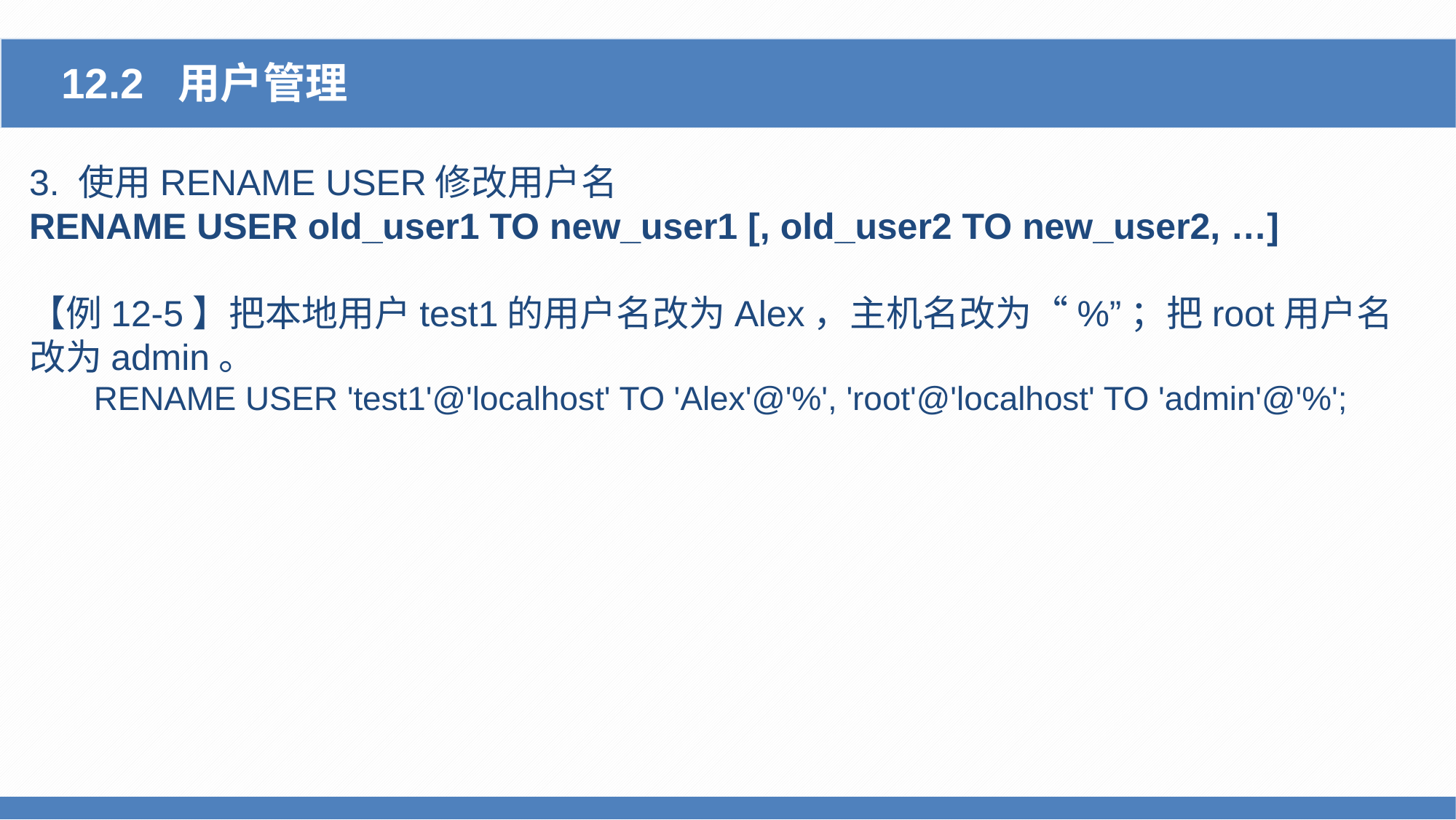

12.2  用户管理
3. 使用RENAME USER修改用户名
RENAME USER old_user1 TO new_user1 [, old_user2 TO new_user2, …]

【例12-5】把本地用户test1的用户名改为Alex，主机名改为“%”；把root用户名改为admin。
RENAME USER 'test1'@'localhost' TO 'Alex'@'%', 'root'@'localhost' TO 'admin'@'%';